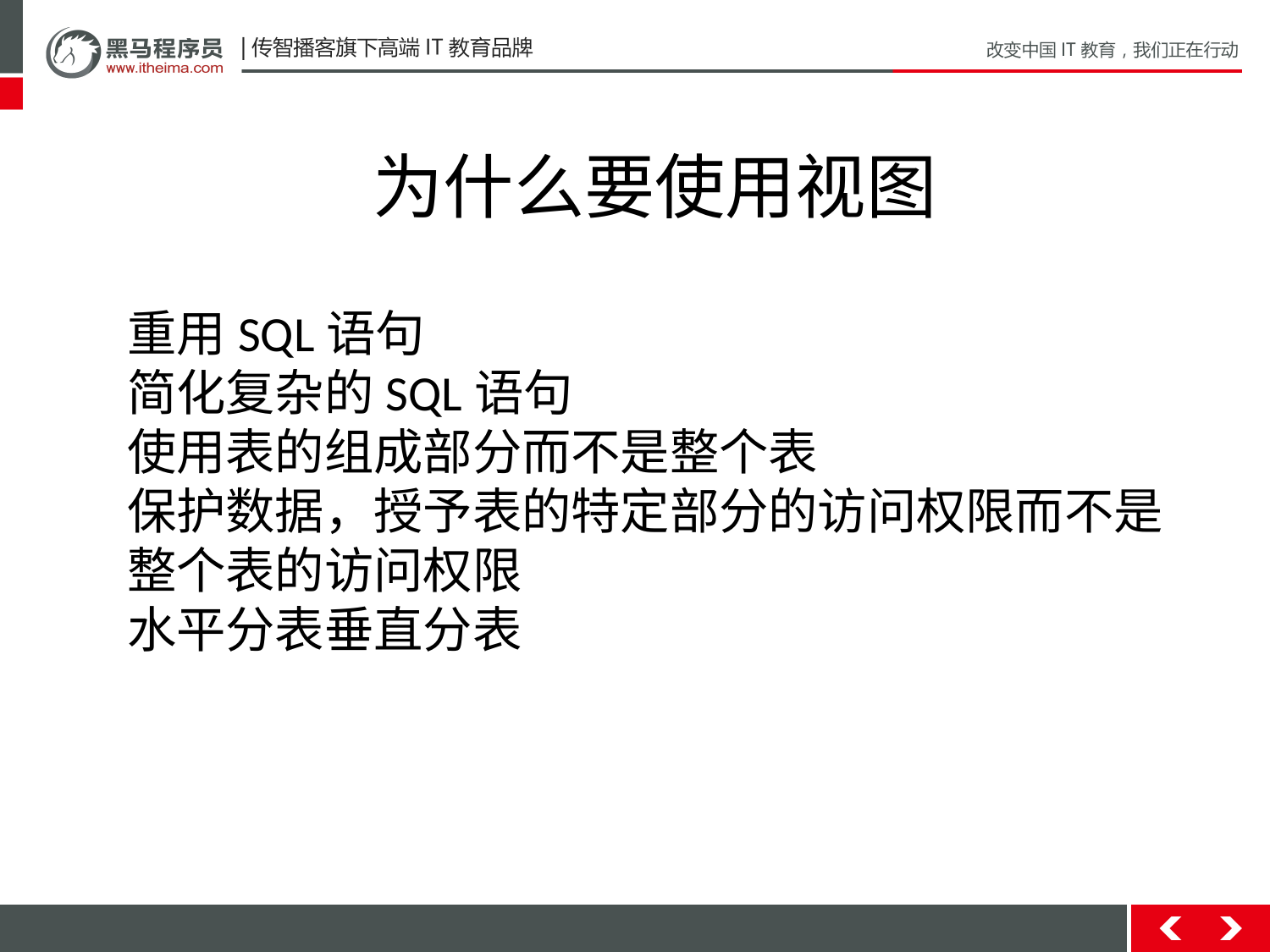

为什么要使用视图
重用SQL语句
简化复杂的SQL语句
使用表的组成部分而不是整个表
保护数据，授予表的特定部分的访问权限而不是整个表的访问权限
水平分表垂直分表